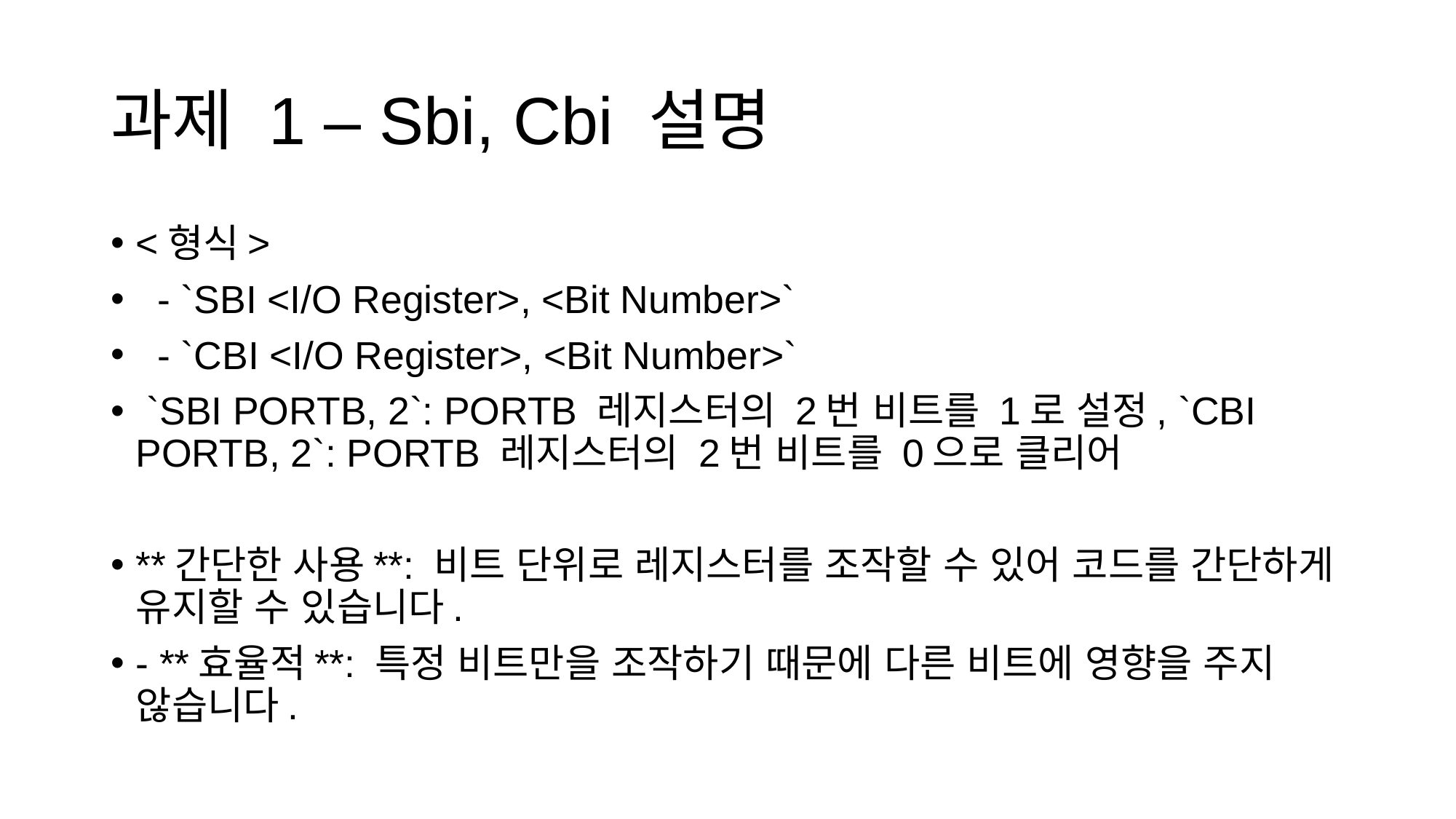

# 과제 1 – Sbi, Cbi 설명
<형식>
  - `SBI <I/O Register>, <Bit Number>`
  - `CBI <I/O Register>, <Bit Number>`
 `SBI PORTB, 2`: PORTB 레지스터의 2번 비트를 1로 설정, `CBI PORTB, 2`: PORTB 레지스터의 2번 비트를 0으로 클리어

**간단한 사용**: 비트 단위로 레지스터를 조작할 수 있어 코드를 간단하게 유지할 수 있습니다.
- **효율적**: 특정 비트만을 조작하기 때문에 다른 비트에 영향을 주지 않습니다.